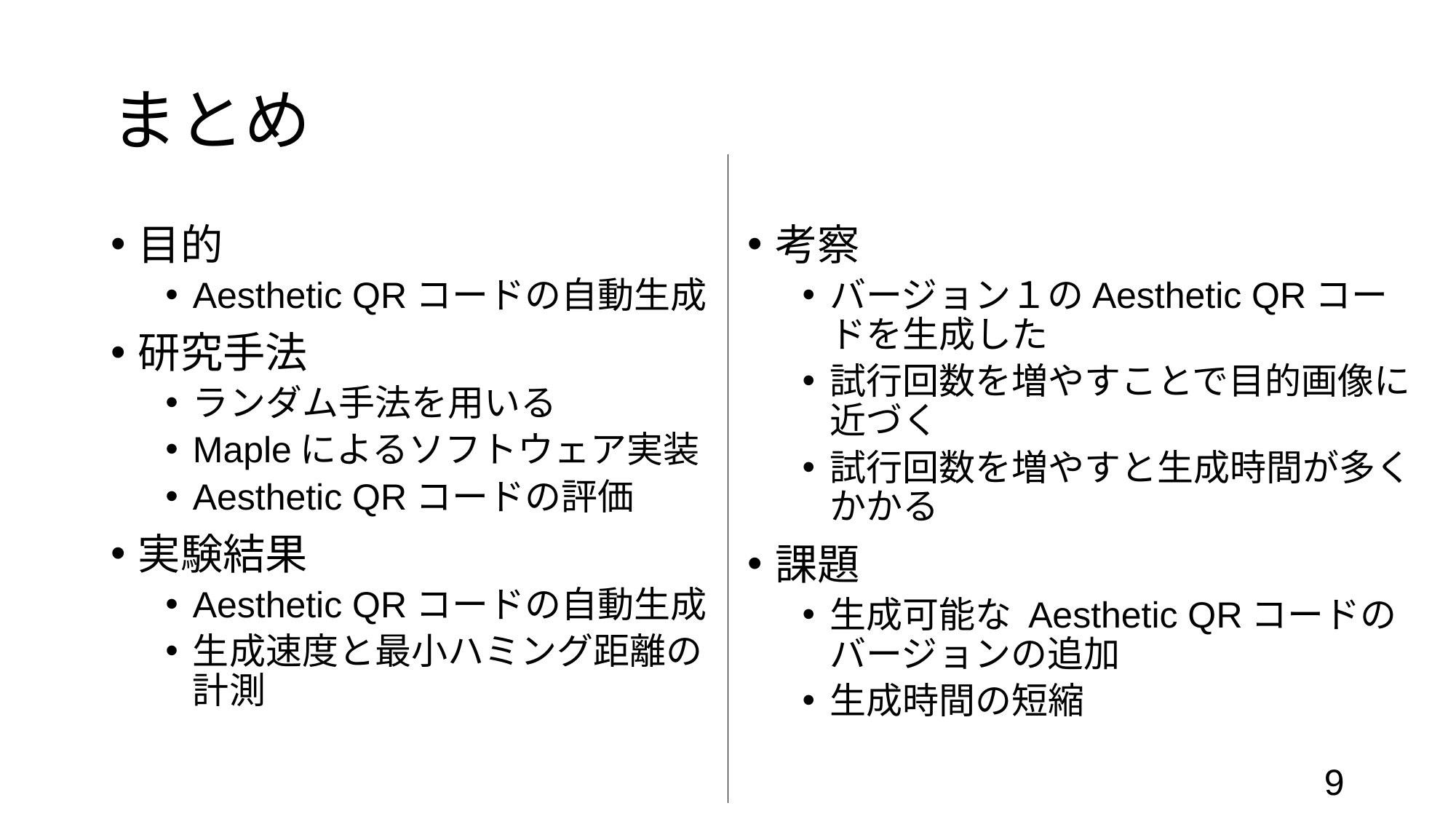

# まとめ
目的
Aesthetic QRコードの自動生成
研究手法
ランダム手法を用いる
Mapleによるソフトウェア実装
Aesthetic QRコードの評価
実験結果
Aesthetic QRコードの自動生成
生成速度と最小ハミング距離の計測
考察
バージョン１のAesthetic QRコードを生成した
試行回数を増やすことで目的画像に近づく
試行回数を増やすと生成時間が多くかかる
課題
生成可能な Aesthetic QRコードのバージョンの追加
生成時間の短縮
9